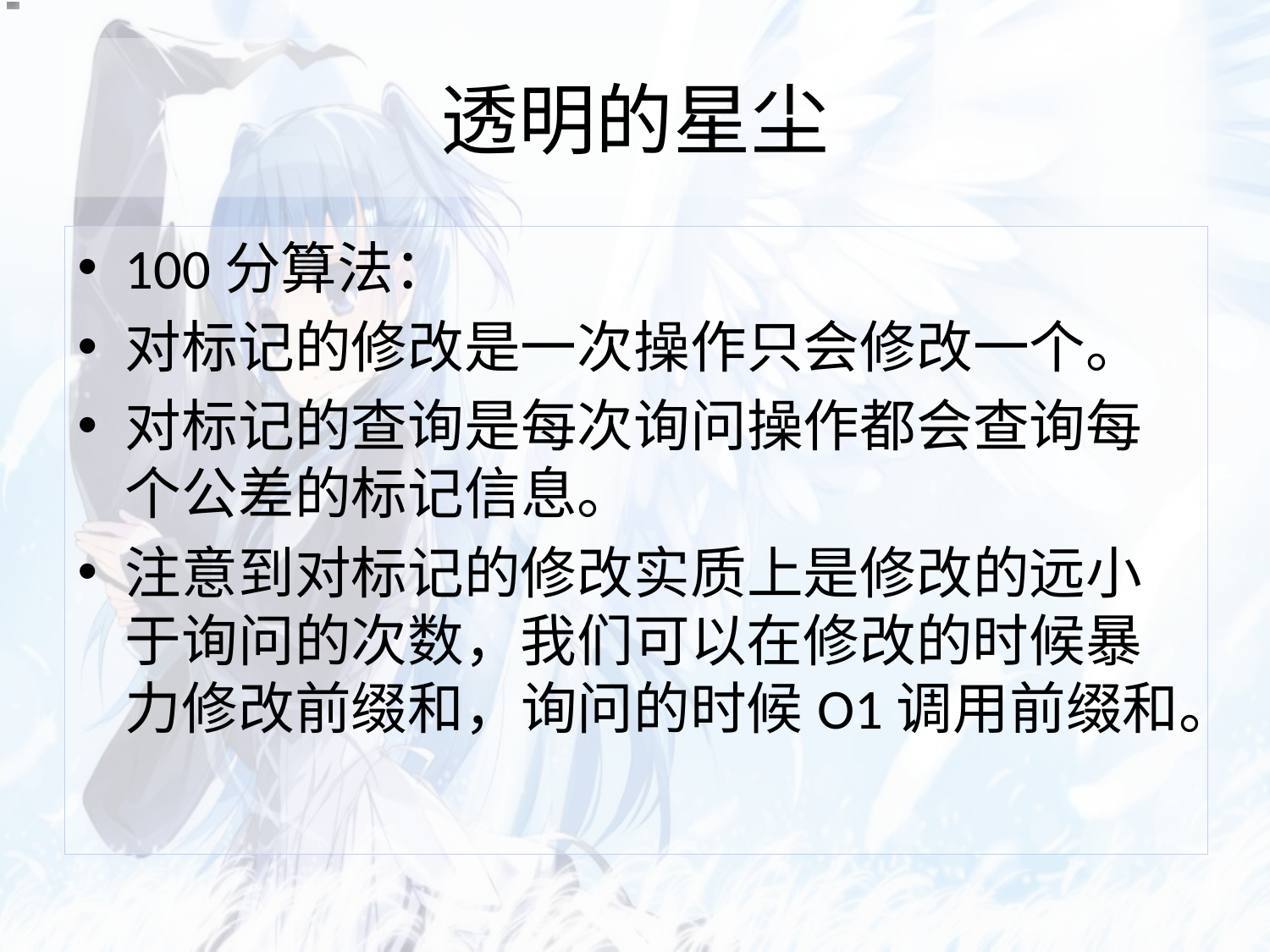

# 透明的星尘
100分算法：
对标记的修改是一次操作只会修改一个。
对标记的查询是每次询问操作都会查询每个公差的标记信息。
注意到对标记的修改实质上是修改的远小于询问的次数，我们可以在修改的时候暴力修改前缀和，询问的时候O1调用前缀和。